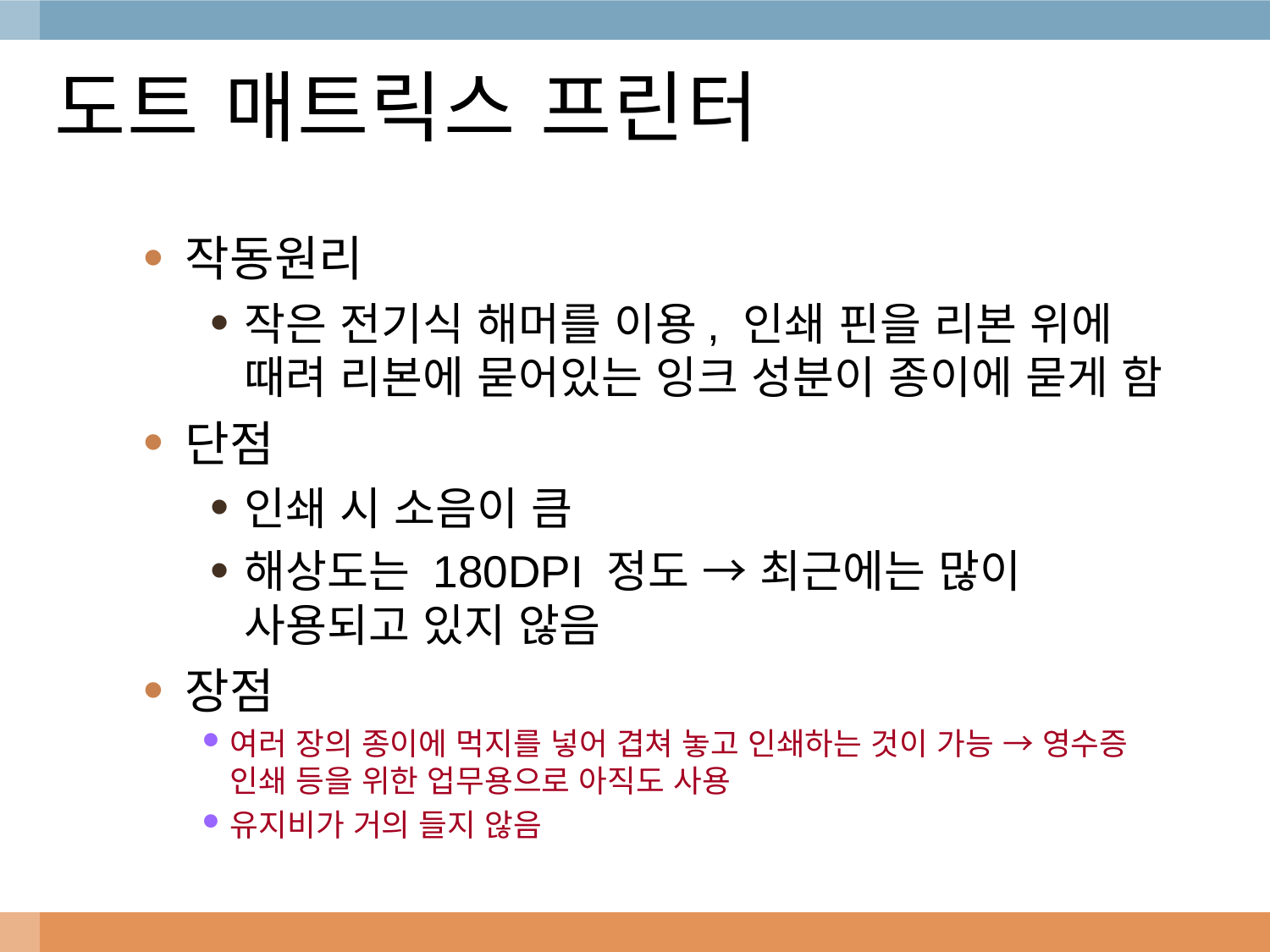

# 도트 매트릭스 프린터
작동원리
작은 전기식 해머를 이용, 인쇄 핀을 리본 위에 때려 리본에 묻어있는 잉크 성분이 종이에 묻게 함
단점
인쇄 시 소음이 큼
해상도는 180DPI 정도 → 최근에는 많이 사용되고 있지 않음
장점
여러 장의 종이에 먹지를 넣어 겹쳐 놓고 인쇄하는 것이 가능 → 영수증 인쇄 등을 위한 업무용으로 아직도 사용
유지비가 거의 들지 않음